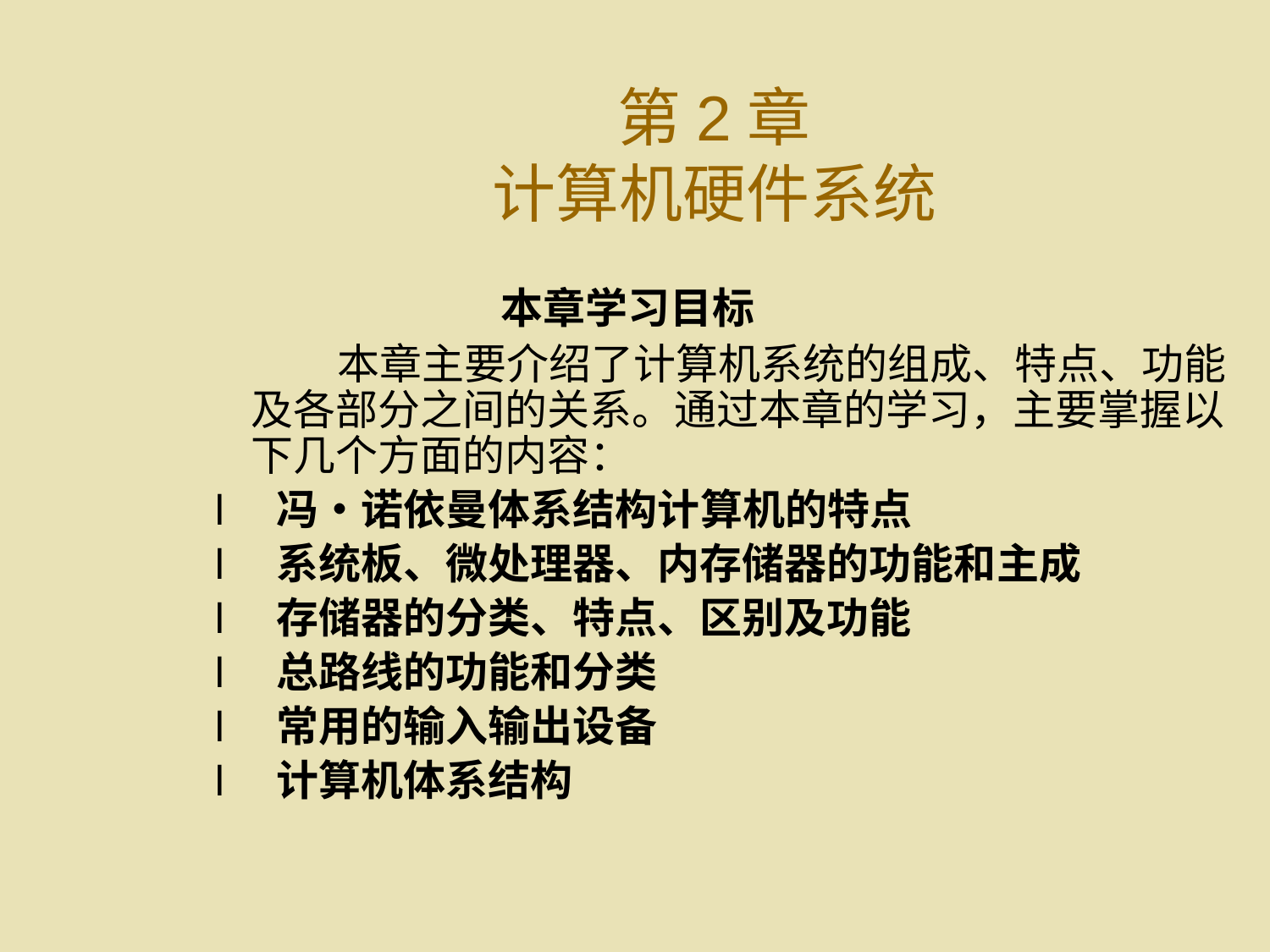

# 第2章 计算机硬件系统
                          本章学习目标
             本章主要介绍了计算机系统的组成、特点、功能及各部分之间的关系。通过本章的学习，主要掌握以下几个方面的内容：
 l    冯•诺依曼体系结构计算机的特点
 l    系统板、微处理器、内存储器的功能和主成
 l    存储器的分类、特点、区别及功能
 l    总路线的功能和分类
 l    常用的输入输出设备
 l    计算机体系结构